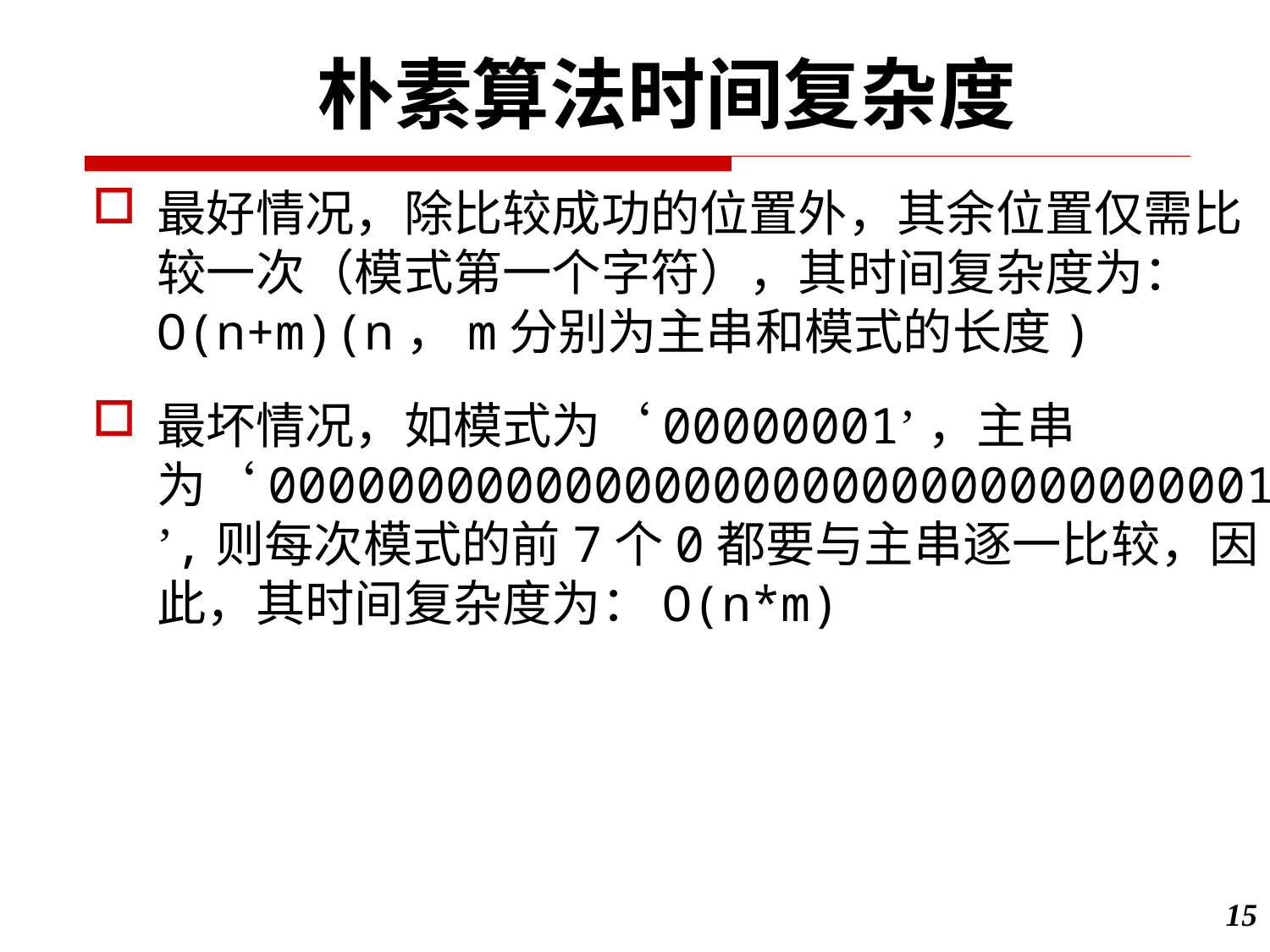

朴素算法时间复杂度
最好情况，除比较成功的位置外，其余位置仅需比较一次（模式第一个字符），其时间复杂度为：O(n+m)(n，m分别为主串和模式的长度)
最坏情况，如模式为‘00000001’，主串为‘0000000000000000000000000000000001’,则每次模式的前7个0都要与主串逐一比较，因此，其时间复杂度为：O(n*m)
15